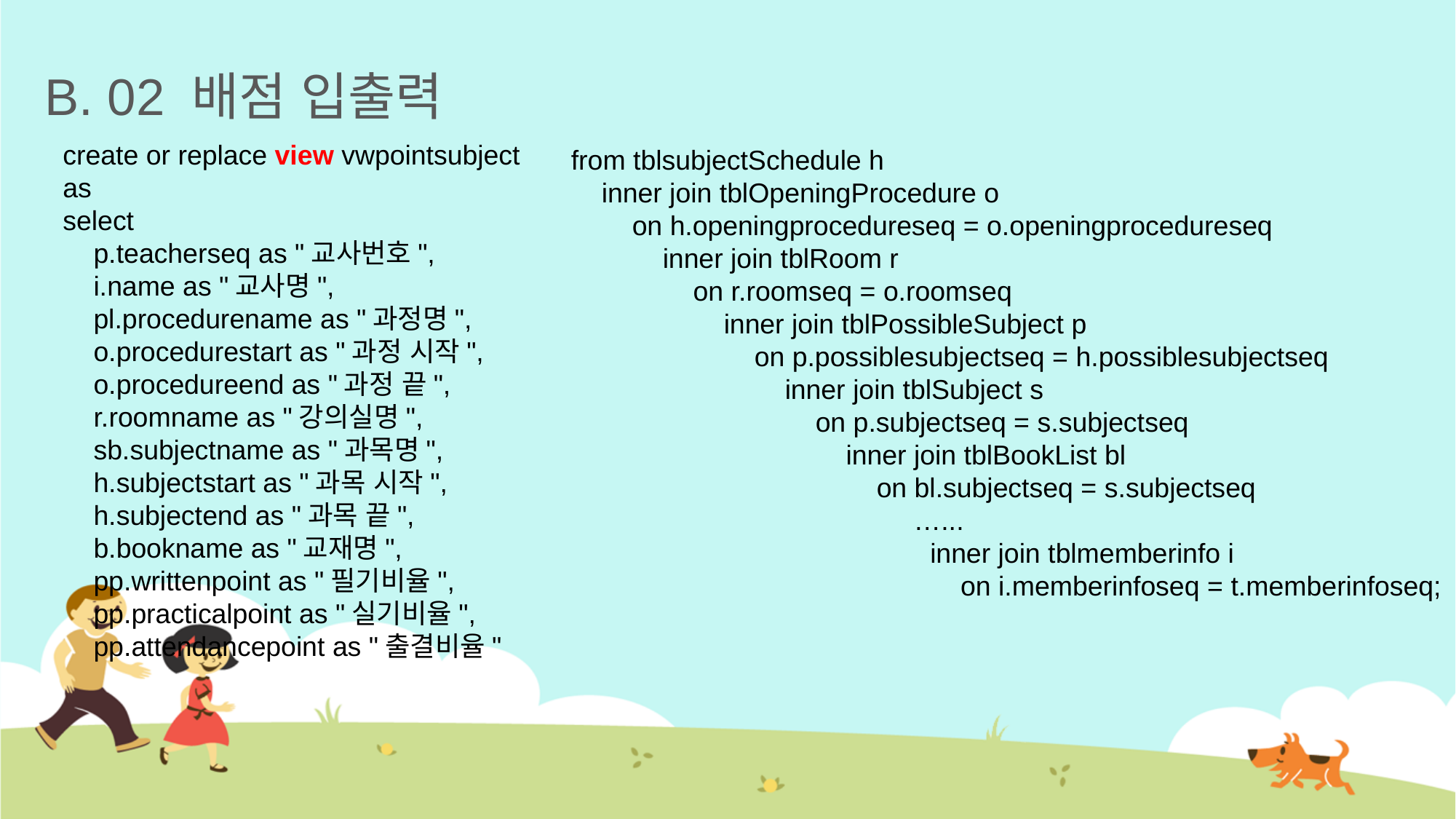

# B. 02 배점 입출력
create or replace view vwpointsubject
as
select
    p.teacherseq as "교사번호",
    i.name as "교사명",
    pl.procedurename as "과정명",
    o.procedurestart as "과정 시작",
    o.procedureend as "과정 끝",
    r.roomname as "강의실명",
    sb.subjectname as "과목명",
    h.subjectstart as "과목 시작",
    h.subjectend as "과목 끝",
    b.bookname as "교재명",
    pp.writtenpoint as "필기비율",
    pp.practicalpoint as "실기비율",
    pp.attendancepoint as "출결비율"

from tblsubjectSchedule h
    inner join tblOpeningProcedure o
        on h.openingprocedureseq = o.openingprocedureseq
            inner join tblRoom r
                on r.roomseq = o.roomseq
                    inner join tblPossibleSubject p
                        on p.possiblesubjectseq = h.possiblesubjectseq
                            inner join tblSubject s
                                on p.subjectseq = s.subjectseq
                                    inner join tblBookList bl
                                        on bl.subjectseq = s.subjectseq
  …...
                                               inner join tblmemberinfo i
                                                   on i.memberinfoseq = t.memberinfoseq;